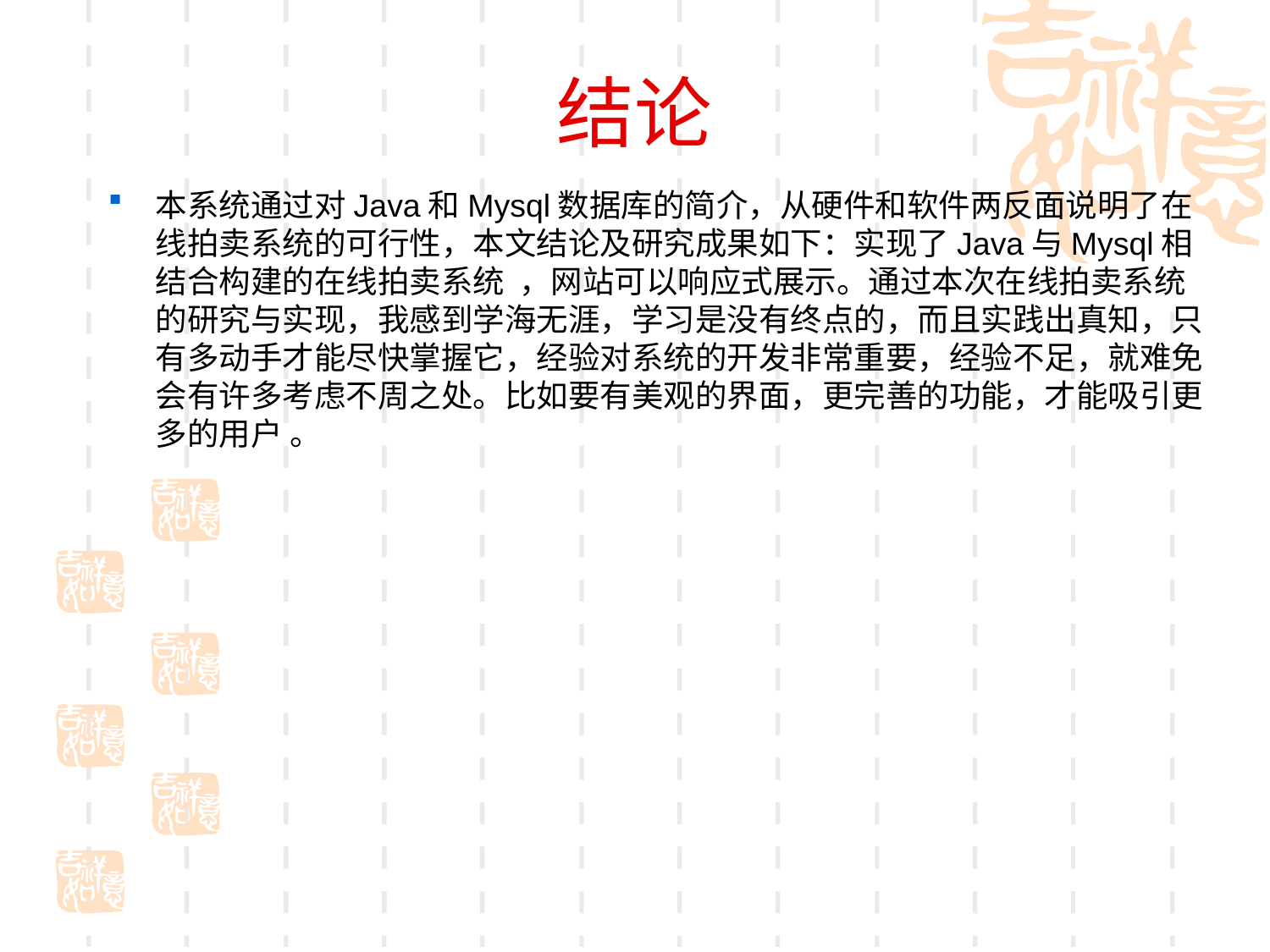

# 结论
本系统通过对Java和Mysql数据库的简介，从硬件和软件两反面说明了在线拍卖系统的可行性，本文结论及研究成果如下：实现了Java与Mysql相结合构建的在线拍卖系统  ，网站可以响应式展示。通过本次在线拍卖系统的研究与实现，我感到学海无涯，学习是没有终点的，而且实践出真知，只有多动手才能尽快掌握它，经验对系统的开发非常重要，经验不足，就难免会有许多考虑不周之处。比如要有美观的界面，更完善的功能，才能吸引更多的用户 。